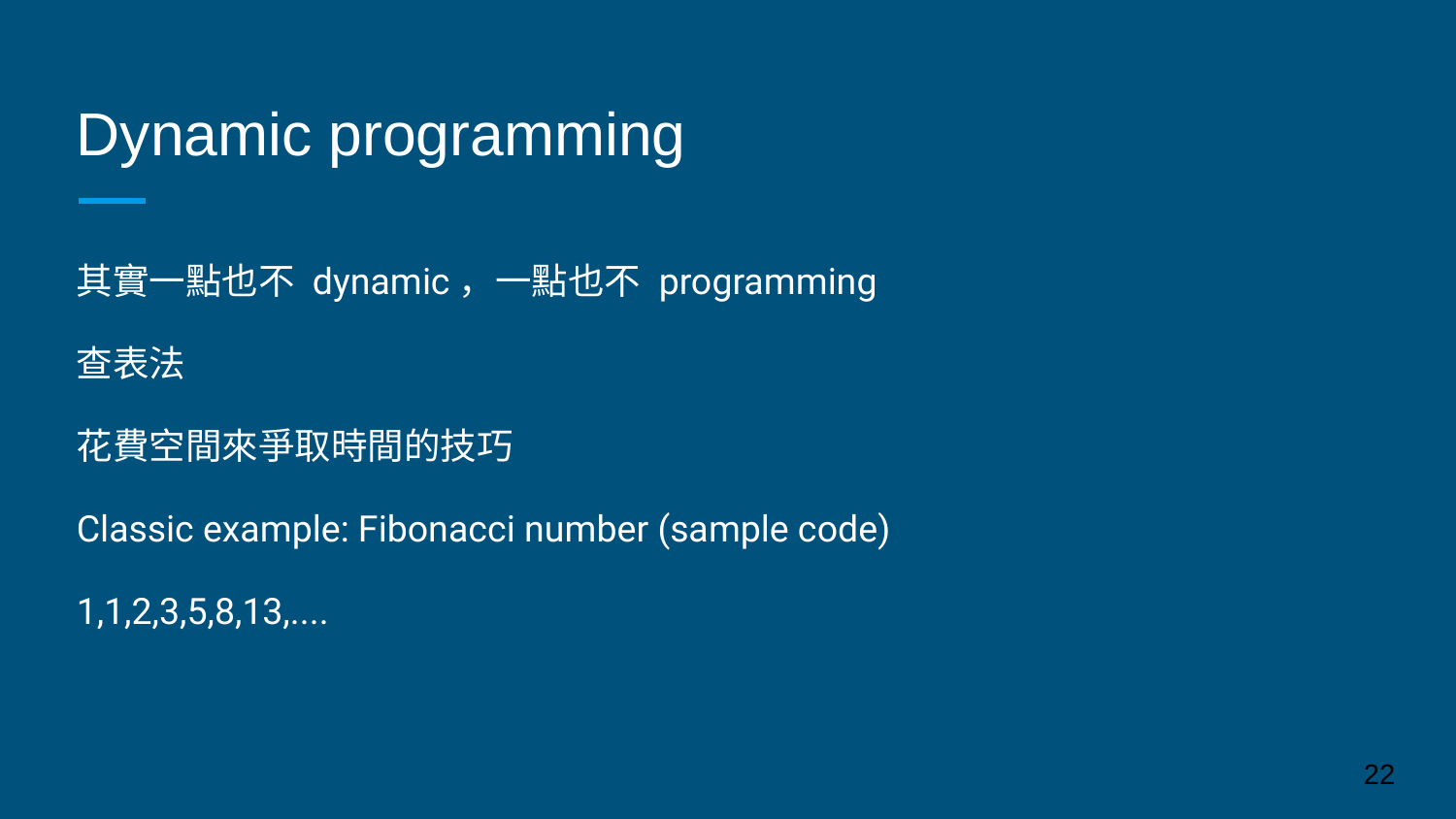

# Dynamic programming
其實一點也不 dynamic，一點也不 programming
查表法
花費空間來爭取時間的技巧
Classic example: Fibonacci number (sample code)
1,1,2,3,5,8,13,....
22